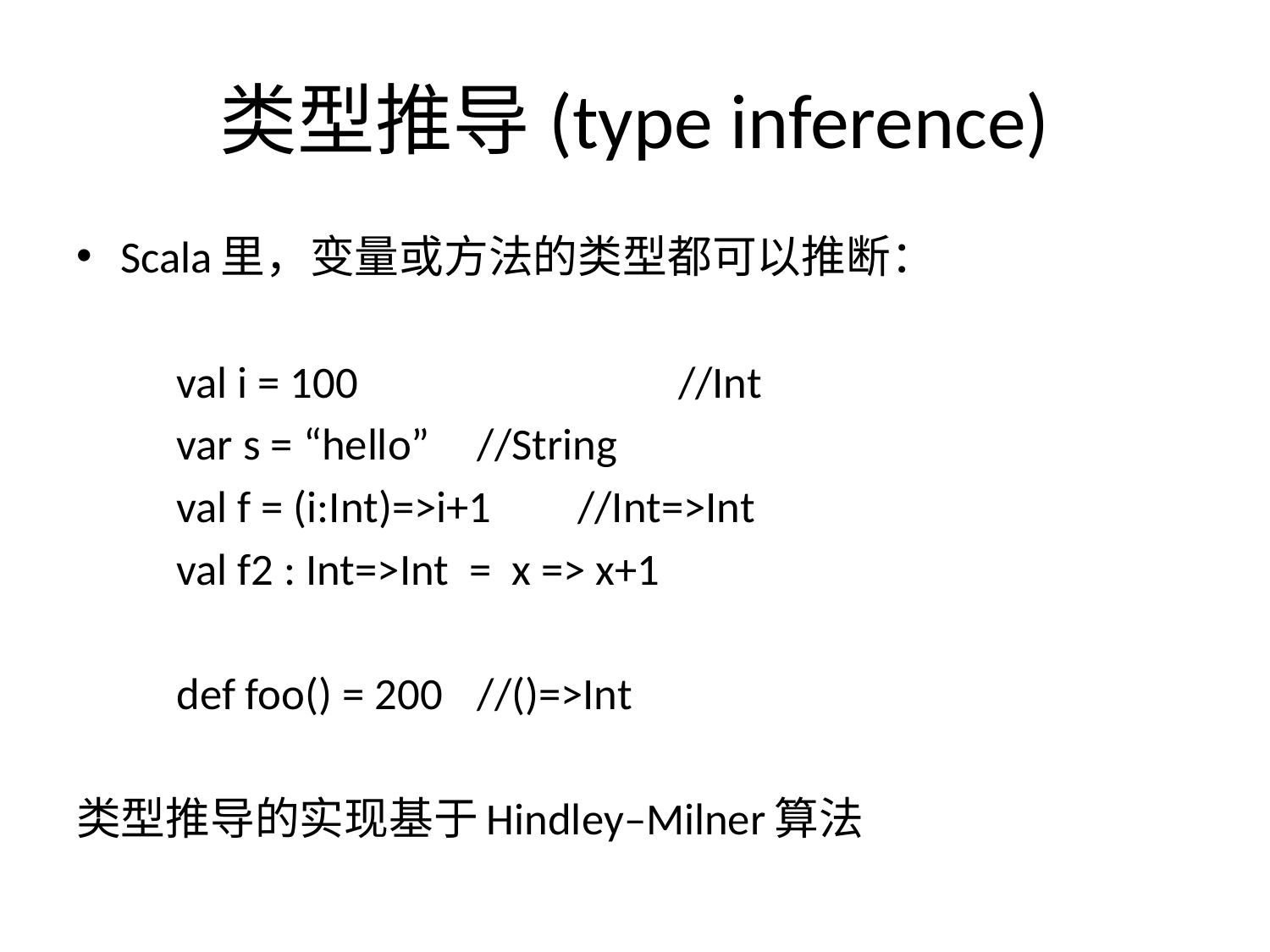

# 类型推导(type inference)
Scala里，变量或方法的类型都可以推断：

	val i = 100  	  		//Int
	var s = “hello” 		//String
	val f = (i:Int)=>i+1	//Int=>Int
	val f2 : Int=>Int  =  x => x+1

	def foo() = 200		//()=>Int

类型推导的实现基于Hindley–Milner算法